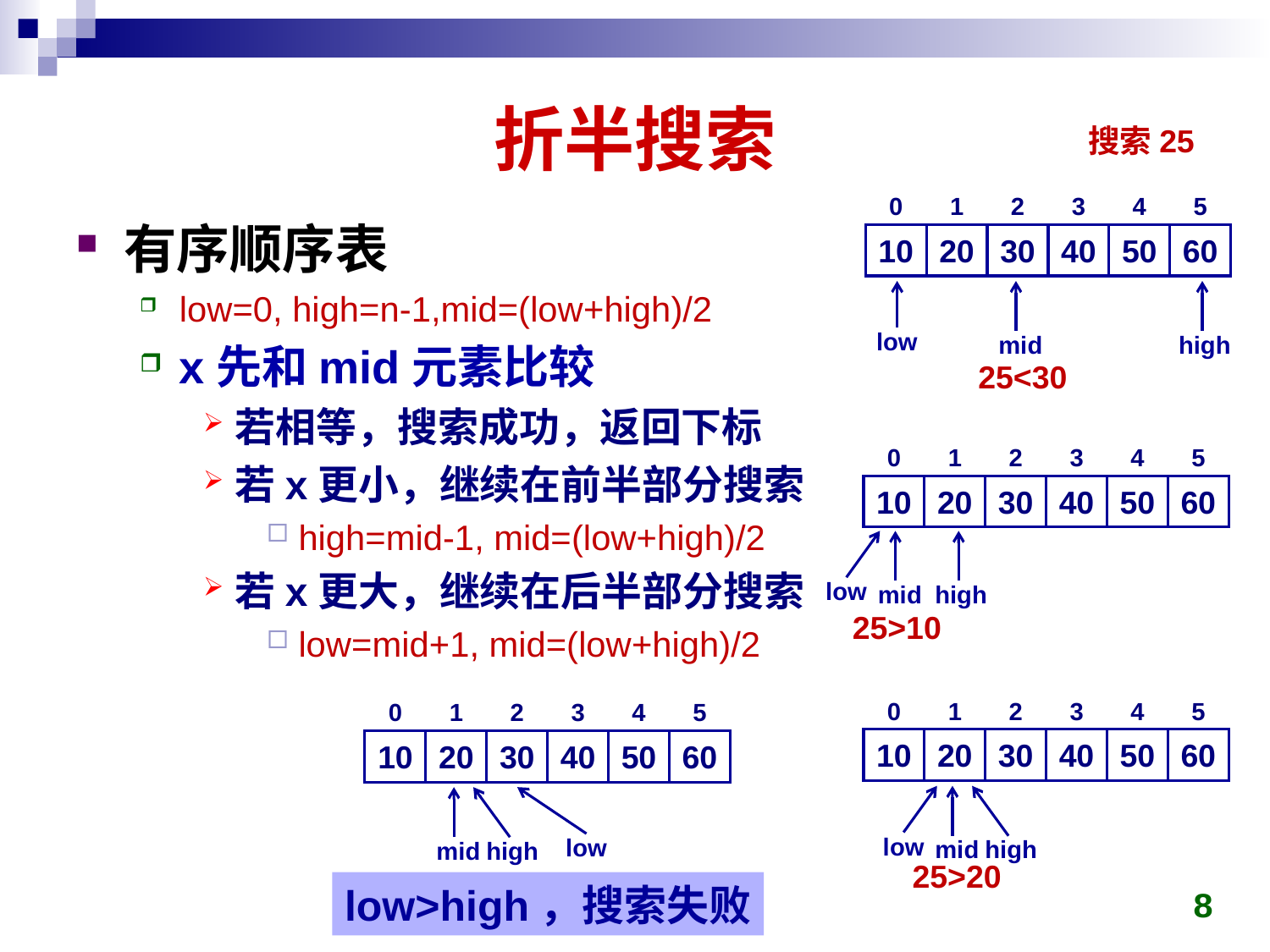

# 折半搜索
搜索25
4
5
0
1
2
3
50
60
10
20
30
40
有序顺序表
low=0, high=n-1,mid=(low+high)/2
x先和mid元素比较
若相等，搜索成功，返回下标
若x更小，继续在前半部分搜索
high=mid-1, mid=(low+high)/2
若x更大，继续在后半部分搜索
low=mid+1, mid=(low+high)/2
low
mid
high
25<30
4
5
0
1
2
3
50
60
10
20
30
40
low
mid
high
25>10
4
5
0
1
2
3
50
60
10
20
30
40
4
5
0
1
2
3
50
60
10
20
30
40
low
mid
high
mid
high
low
25>20
8
low>high，搜索失败